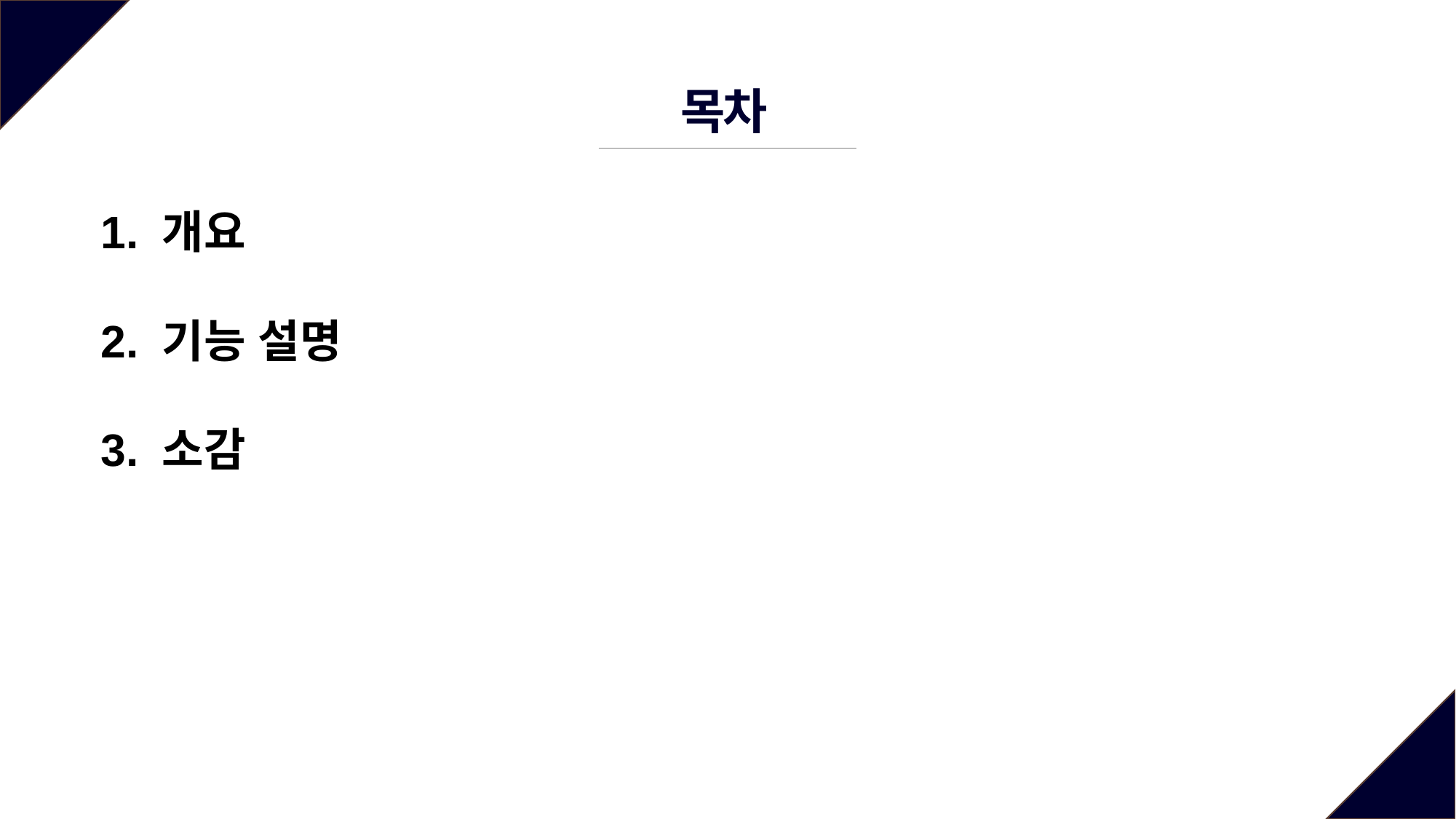

목차

1. 개요

2. 기능 설명

3. 소감